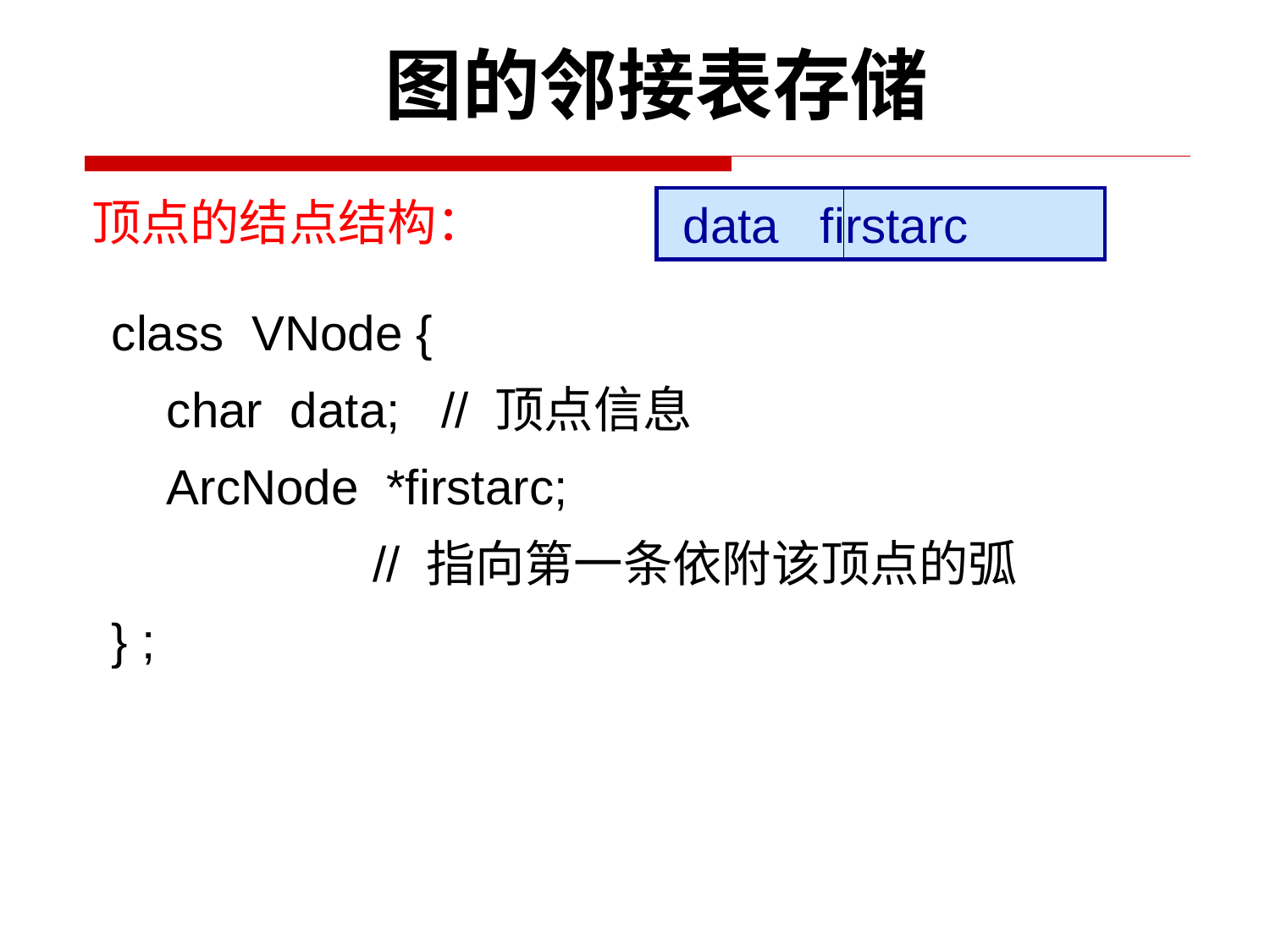

图的邻接表存储
顶点的结点结构：
 data   firstarc
class  VNode {
    char  data;   // 顶点信息
    ArcNode  *firstarc;
                   // 指向第一条依附该顶点的弧
} ;